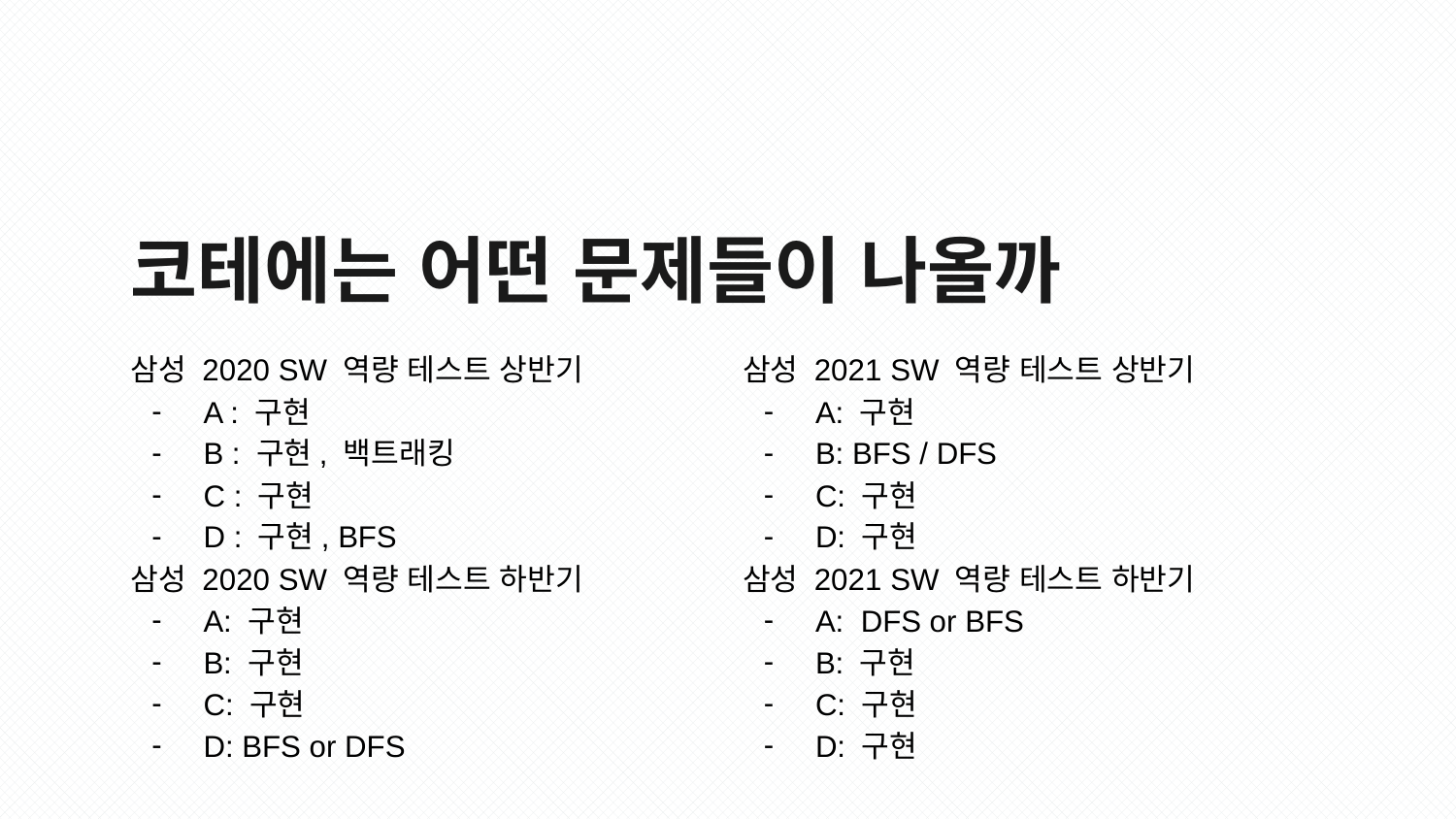

# 코테에는 어떤 문제들이 나올까
삼성 2020 SW 역량 테스트 상반기
A : 구현
B : 구현, 백트래킹
C : 구현
D : 구현, BFS
삼성 2020 SW 역량 테스트 하반기
A: 구현
B: 구현
C: 구현
D: BFS or DFS
삼성 2021 SW 역량 테스트 상반기
A: 구현
B: BFS / DFS
C: 구현
D: 구현
삼성 2021 SW 역량 테스트 하반기
A:  DFS or BFS
B: 구현
C: 구현
D: 구현